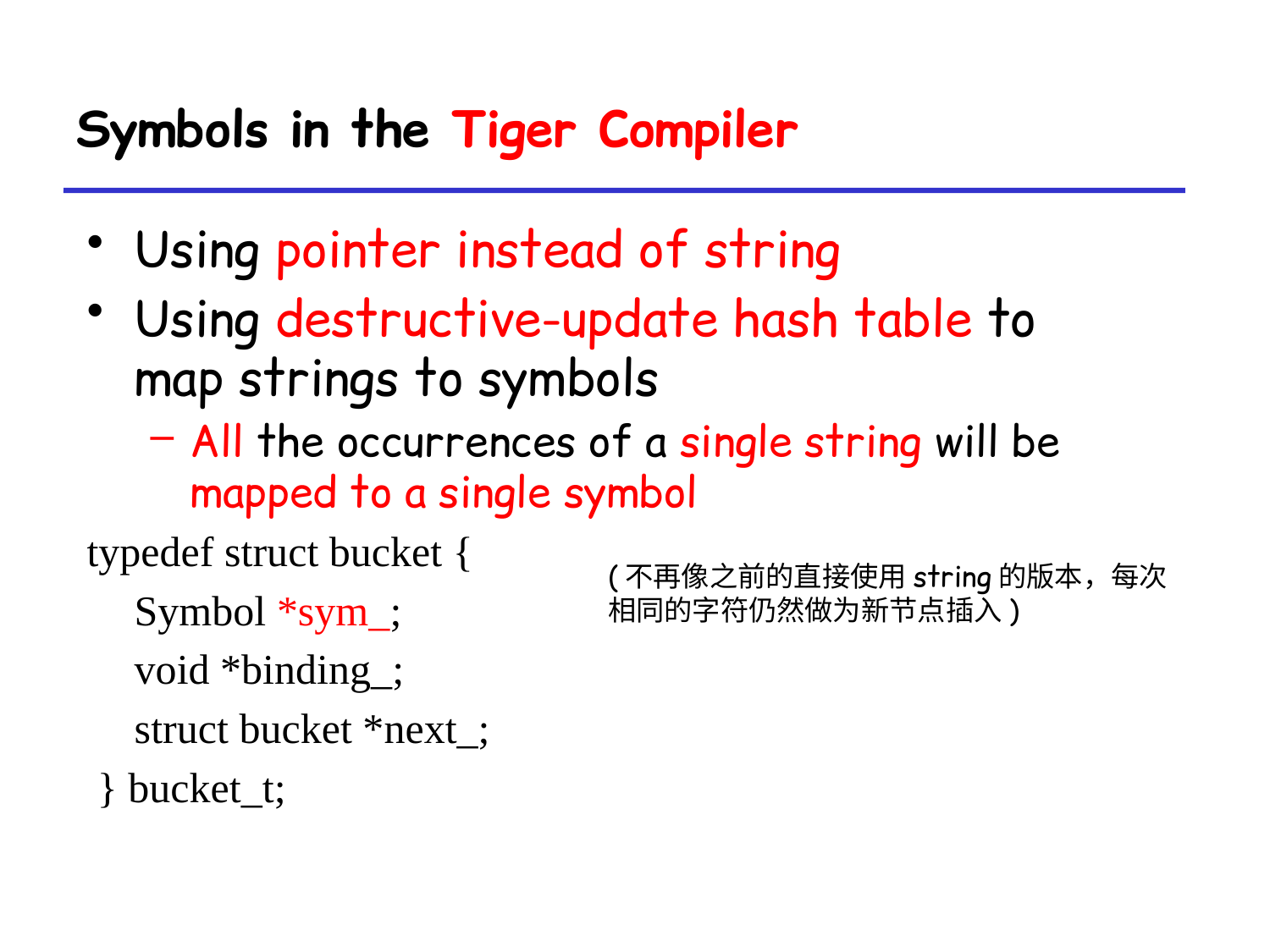

# Symbols in the Tiger Compiler
Using pointer instead of string
Using destructive-update hash table to map strings to symbols
All the occurrences of a single string will be mapped to a single symbol
typedef struct bucket {
	Symbol *sym_;
	void *binding_;
	struct bucket *next_;
 } bucket_t;

(不再像之前的直接使用string的版本，每次
相同的字符仍然做为新节点插入)

42